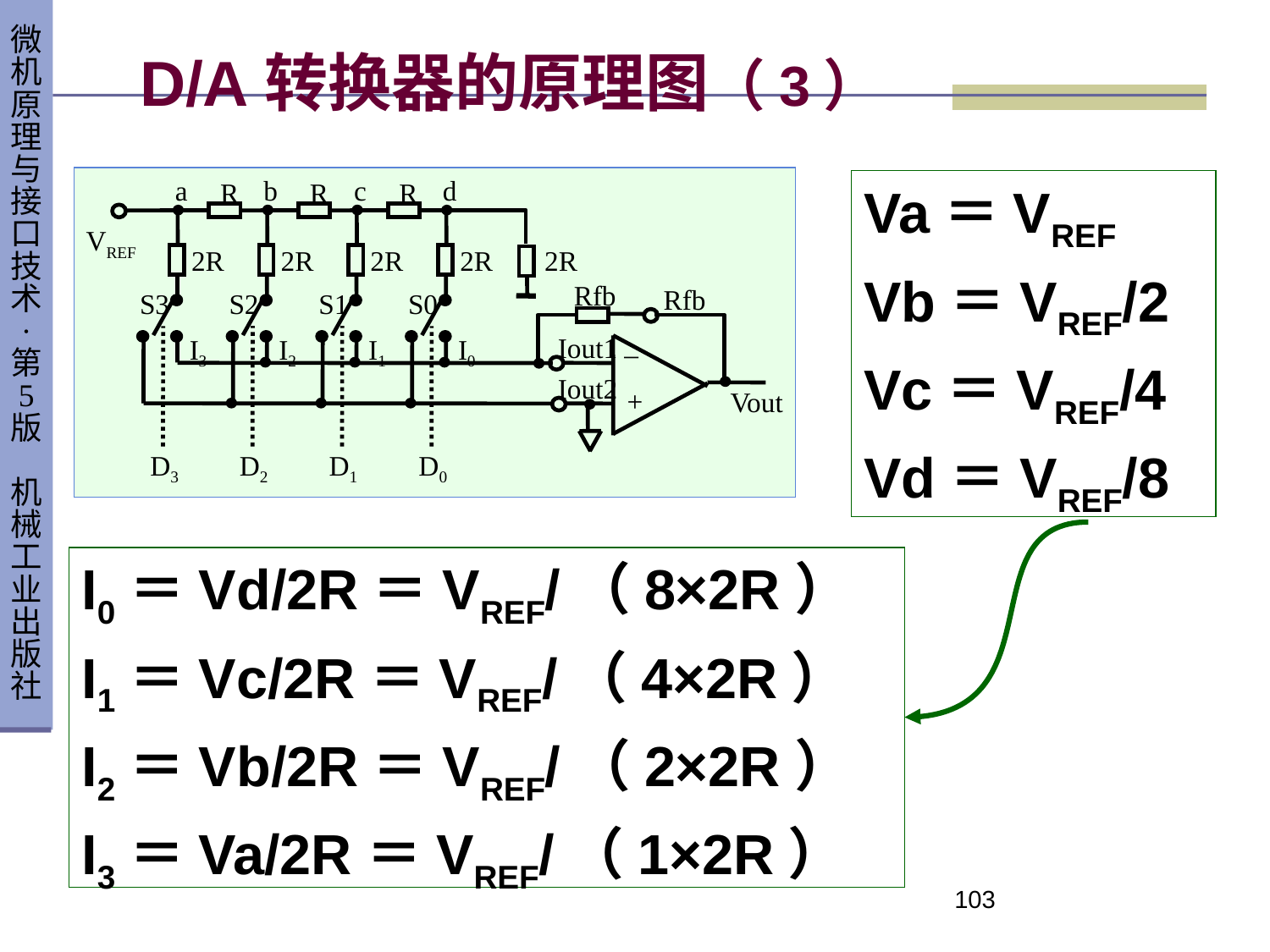

# D/A转换器的原理图（3）

a
b
R

2R

S2

I2

D2
c
R

2R

S1

I1

D1
d
R

VREF
2R
2R
2R

Rfb
Rfb
S3
S0

_

Iout1
I3
I0

Iout2

+
Vout

D3
D0
Va＝VREF
Vb＝VREF/2
Vc＝VREF/4
Vd＝VREF/8
I0＝Vd/2R＝VREF/（8×2R）
I1＝Vc/2R＝VREF/（4×2R）
I2＝Vb/2R＝VREF/（2×2R）
I3＝Va/2R＝VREF/（1×2R）
103